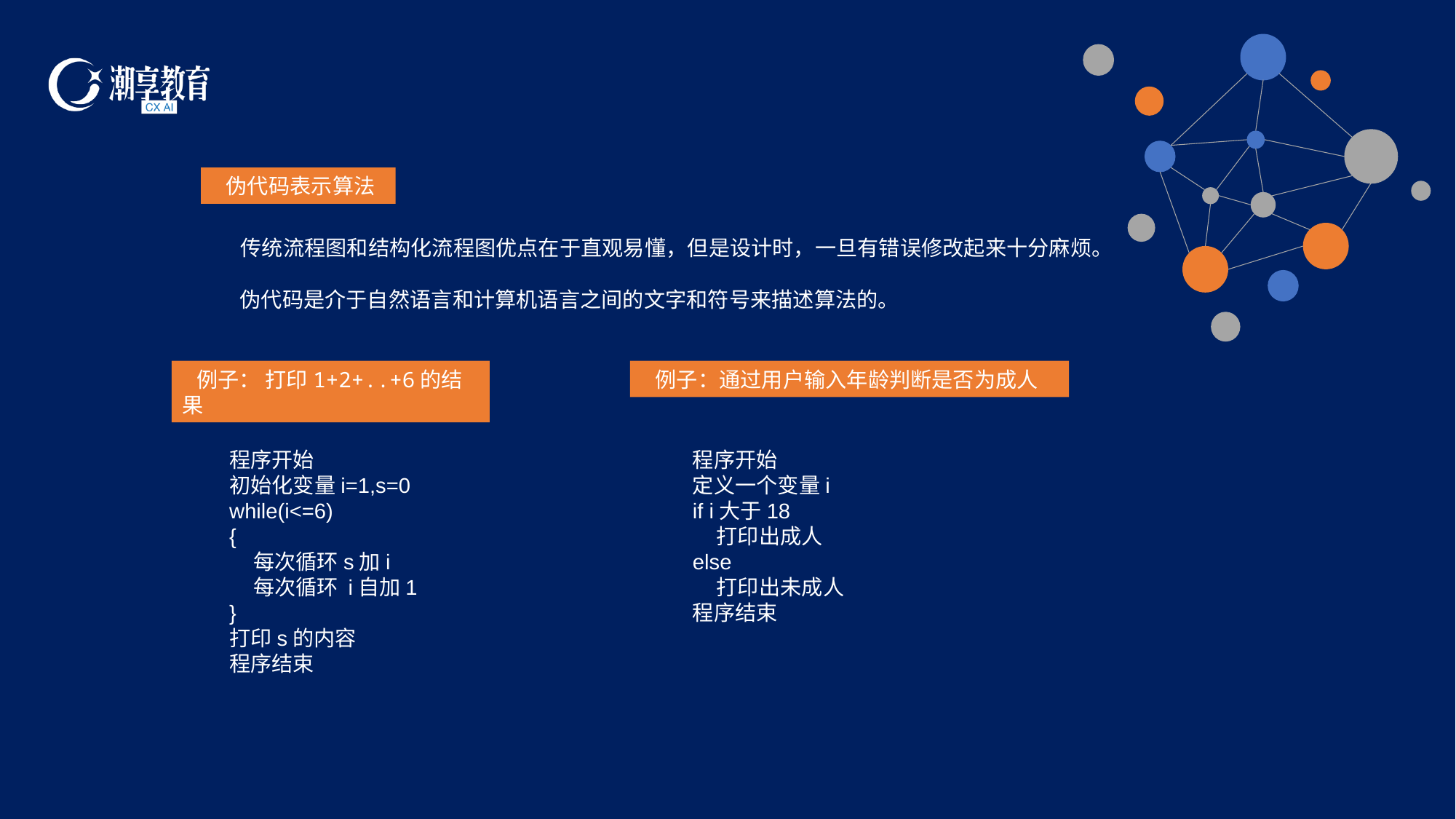

伪代码表示算法
传统流程图和结构化流程图优点在于直观易懂，但是设计时，一旦有错误修改起来十分麻烦。
伪代码是介于自然语言和计算机语言之间的文字和符号来描述算法的。
  例子：通过用户输入年龄判断是否为成人
  例子： 打印1+2+..+6的结果
程序开始
初始化变量i=1,s=0
while(i<=6)
{
    每次循环s加i
    每次循环 i自加1
}
打印s的内容
程序结束
程序开始
定义一个变量i
if i大于18
    打印出成人
else
    打印出未成人
程序结束